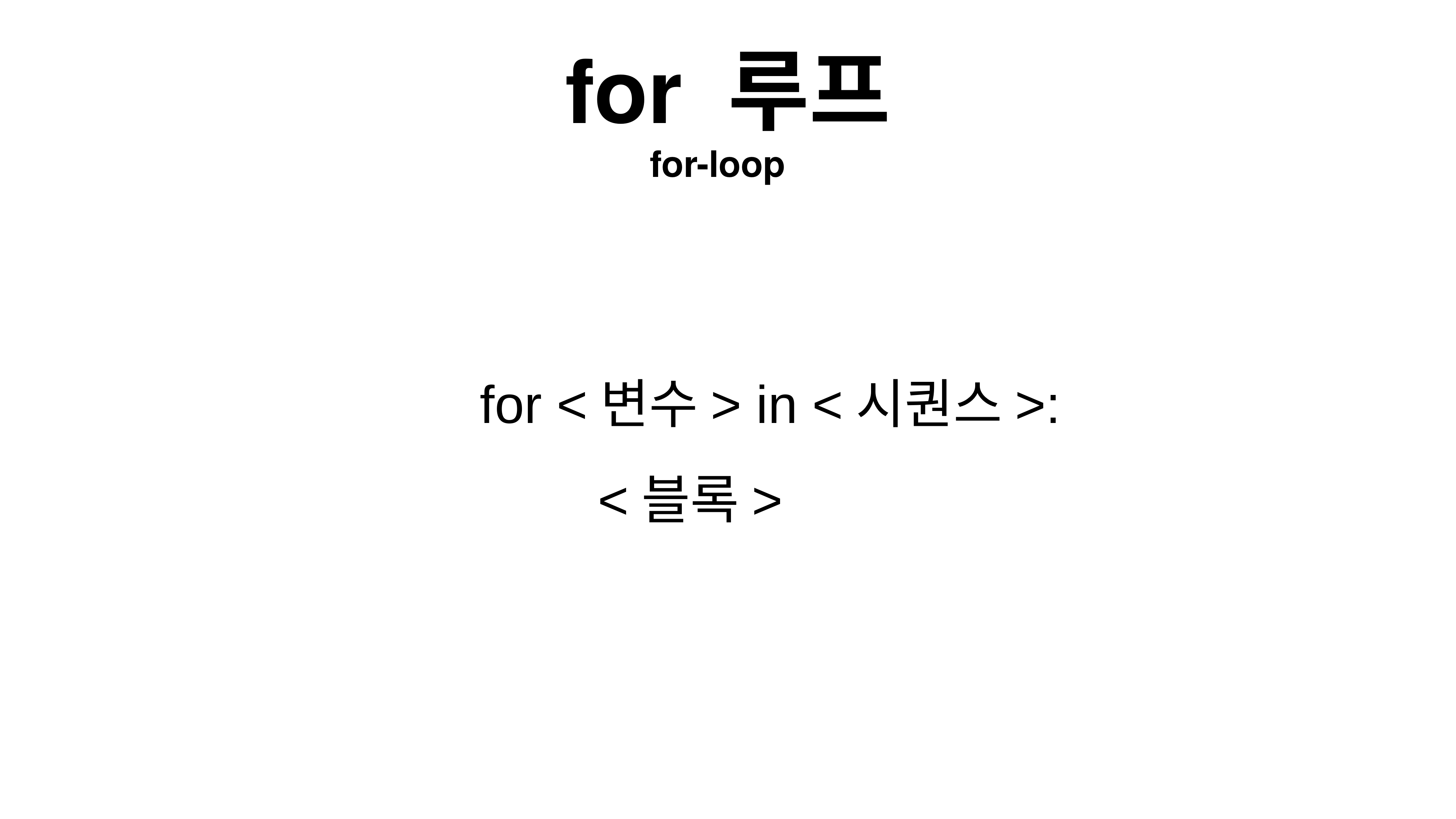

for 루프
for-loop
for <변수> in <시퀀스>:
        <블록>